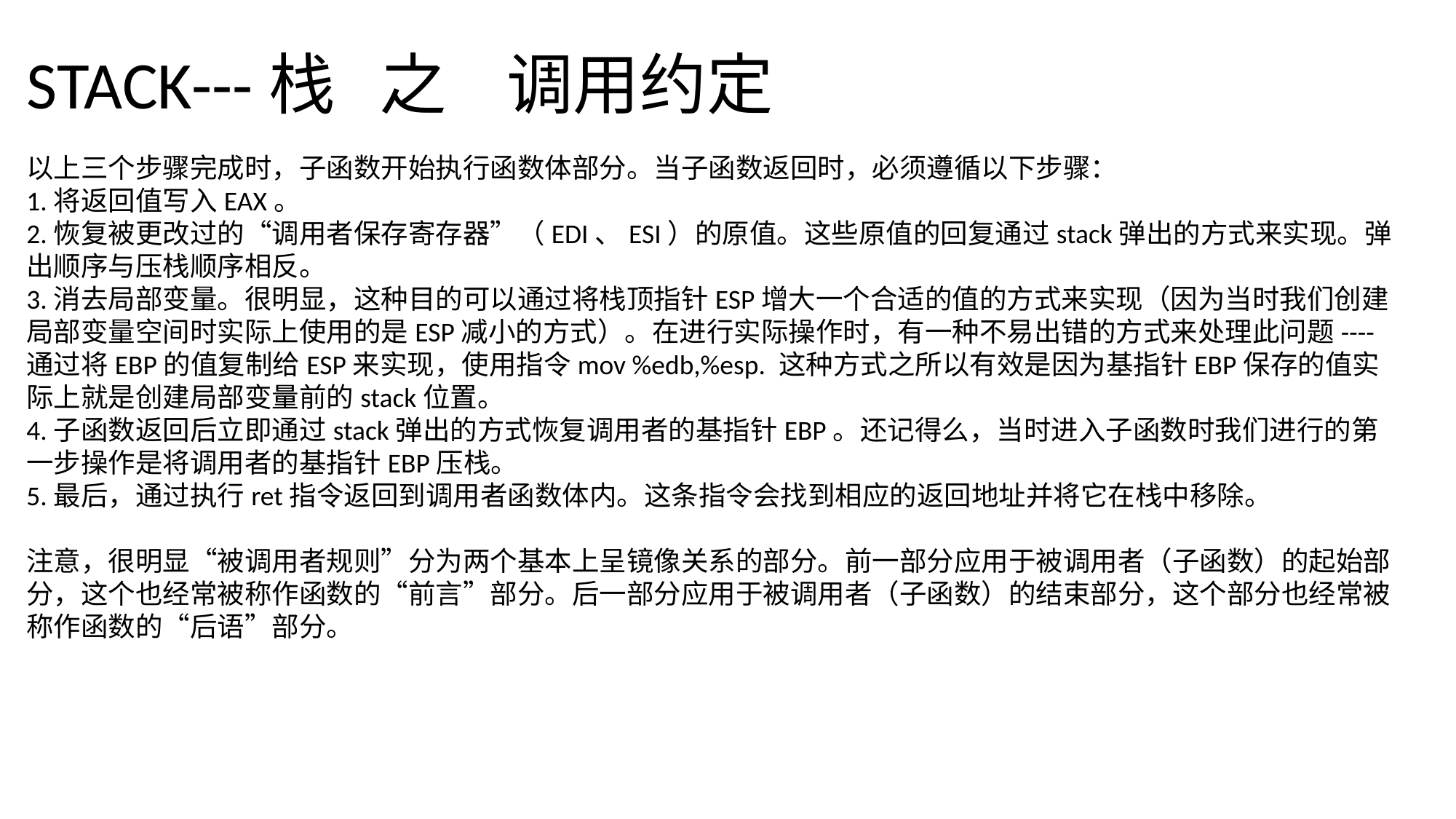

# STACK---栈   之    调用约定
以上三个步骤完成时，子函数开始执行函数体部分。当子函数返回时，必须遵循以下步骤：
1.将返回值写入EAX。
2.恢复被更改过的“调用者保存寄存器”（EDI、ESI）的原值。这些原值的回复通过stack弹出的方式来实现。弹出顺序与压栈顺序相反。
3.消去局部变量。很明显，这种目的可以通过将栈顶指针ESP增大一个合适的值的方式来实现（因为当时我们创建局部变量空间时实际上使用的是ESP减小的方式）。在进行实际操作时，有一种不易出错的方式来处理此问题----通过将EBP的值复制给ESP来实现，使用指令mov %edb,%esp. 这种方式之所以有效是因为基指针EBP保存的值实际上就是创建局部变量前的stack位置。
4.子函数返回后立即通过stack弹出的方式恢复调用者的基指针EBP。还记得么，当时进入子函数时我们进行的第一步操作是将调用者的基指针EBP压栈。
5.最后，通过执行ret指令返回到调用者函数体内。这条指令会找到相应的返回地址并将它在栈中移除。

注意，很明显“被调用者规则”分为两个基本上呈镜像关系的部分。前一部分应用于被调用者（子函数）的起始部分，这个也经常被称作函数的“前言”部分。后一部分应用于被调用者（子函数）的结束部分，这个部分也经常被称作函数的“后语”部分。